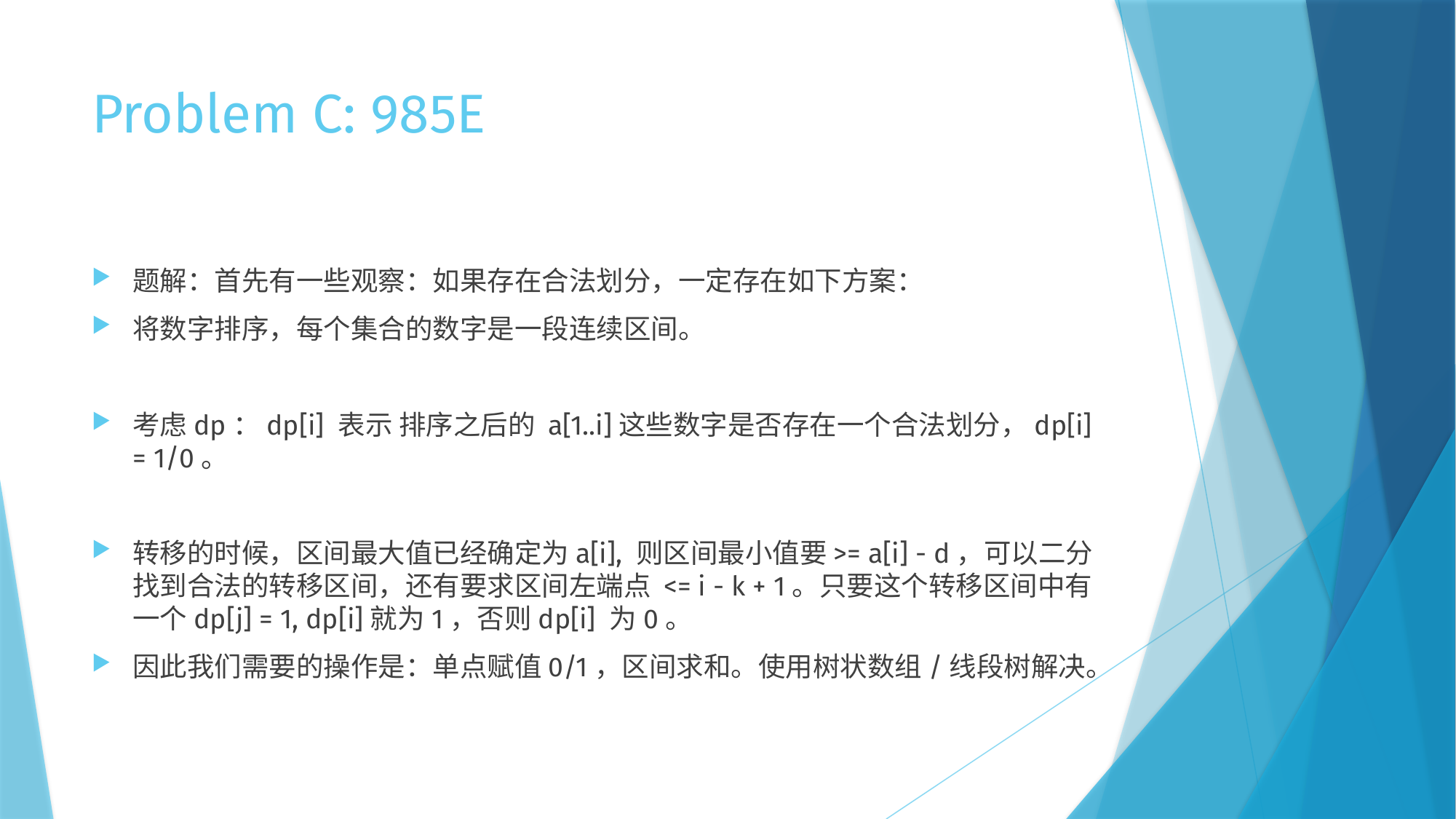

# Problem C: 985E
题解：首先有一些观察：如果存在合法划分，一定存在如下方案：
将数字排序，每个集合的数字是一段连续区间。

考虑dp：dp[i] 表示 排序之后的 a[1..i]这些数字是否存在一个合法划分，dp[i] = 1/0。

转移的时候，区间最大值已经确定为a[i], 则区间最小值要>= a[i] - d，可以二分找到合法的转移区间，还有要求区间左端点 <= i - k + 1。只要这个转移区间中有一个dp[j] = 1, dp[i]就为1，否则dp[i] 为0。
因此我们需要的操作是：单点赋值0/1，区间求和。使用树状数组/线段树解决。